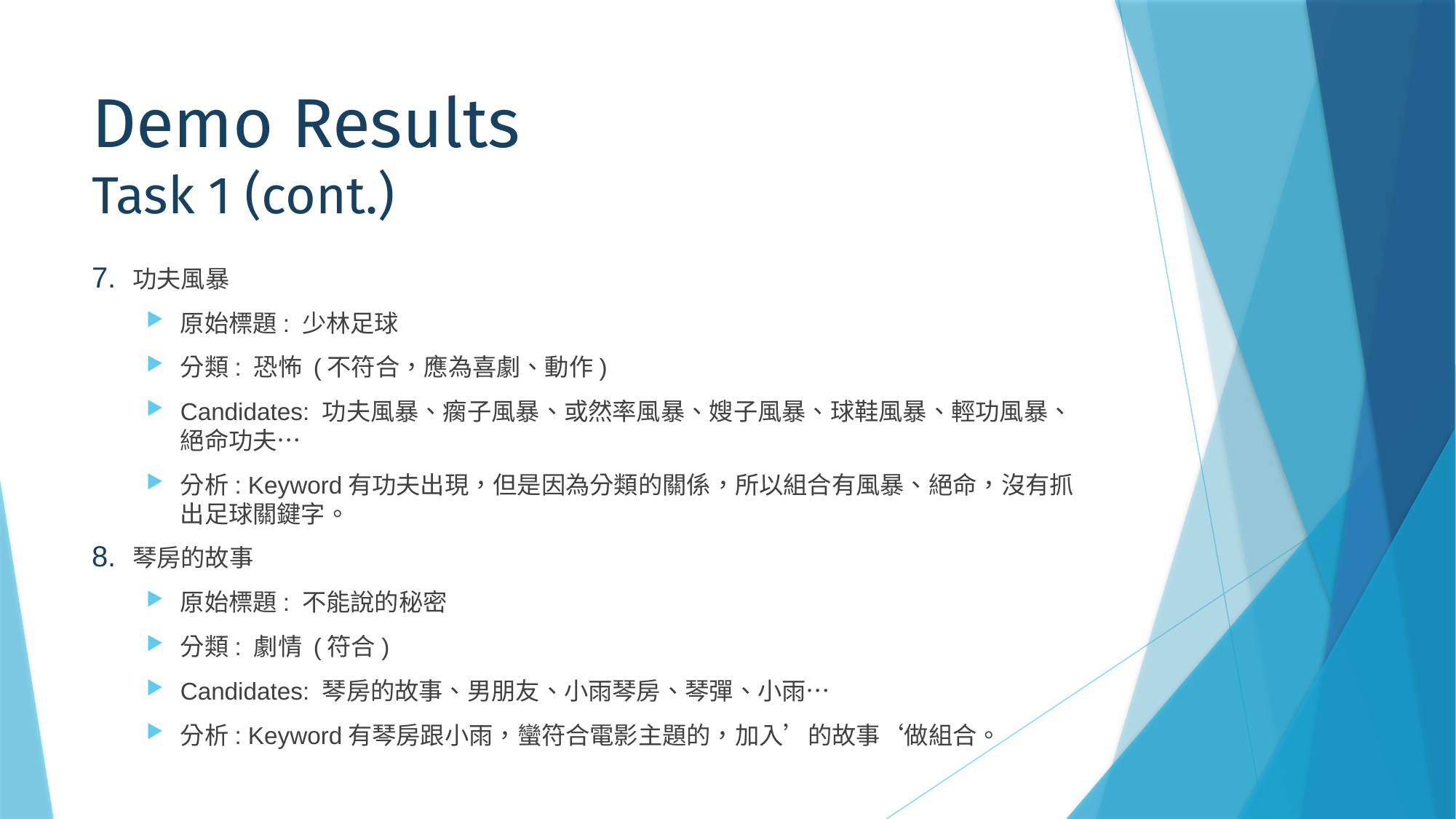

# Demo Results Task 1 (cont.)
功夫風暴
原始標題: 少林足球
分類: 恐怖 (不符合，應為喜劇、動作)
Candidates: 功夫風暴、瘸子風暴、或然率風暴、嫂子風暴、球鞋風暴、輕功風暴、絕命功夫…
分析: Keyword有功夫出現，但是因為分類的關係，所以組合有風暴、絕命，沒有抓出足球關鍵字。
琴房的故事
原始標題: 不能說的秘密
分類: 劇情 (符合)
Candidates: 琴房的故事、男朋友、小雨琴房、琴彈、小雨…
分析: Keyword有琴房跟小雨，蠻符合電影主題的，加入’的故事‘做組合。